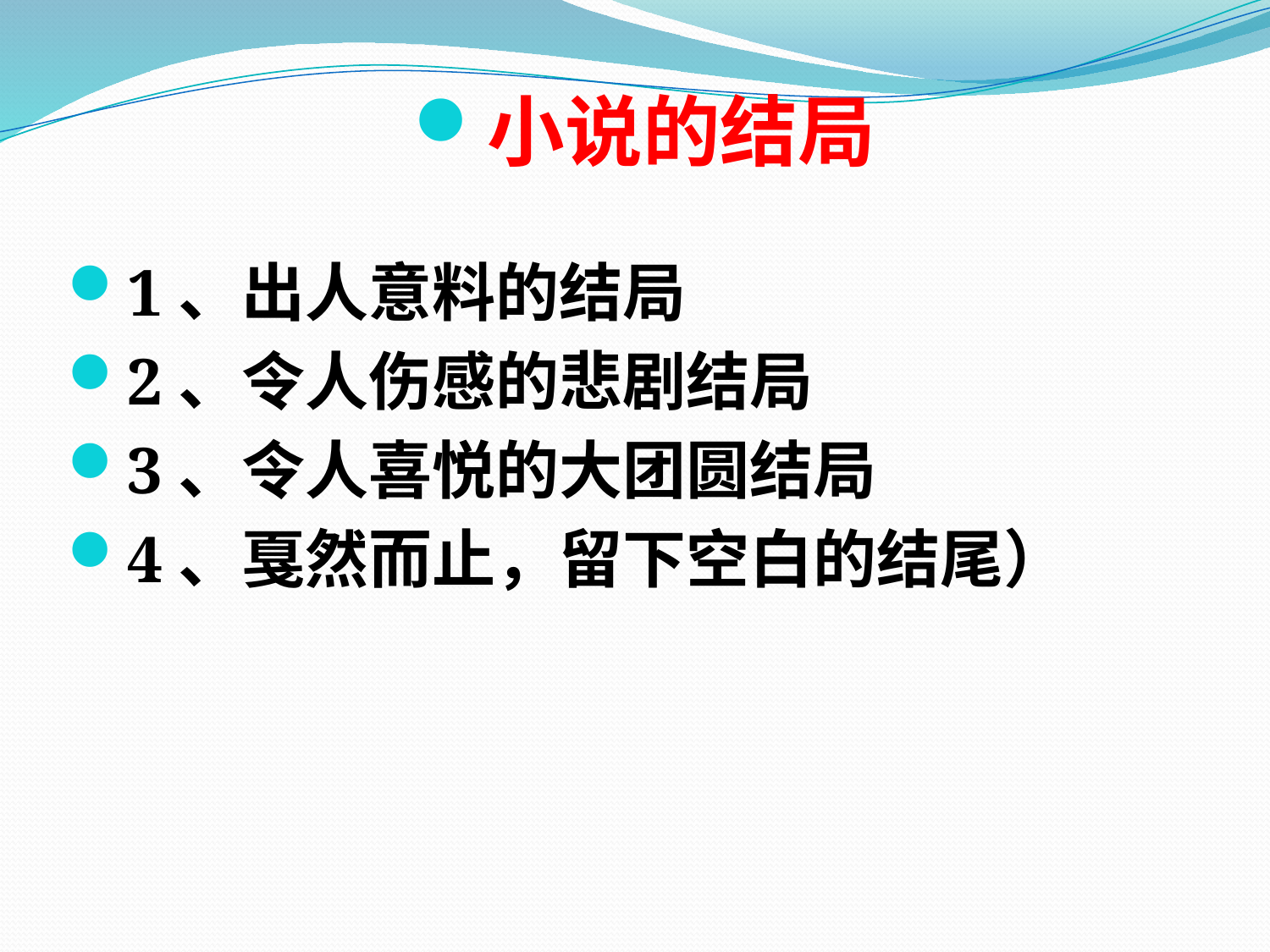

小说的结局

1、出人意料的结局
2、令人伤感的悲剧结局
3、令人喜悦的大团圆结局
4、戛然而止，留下空白的结尾）